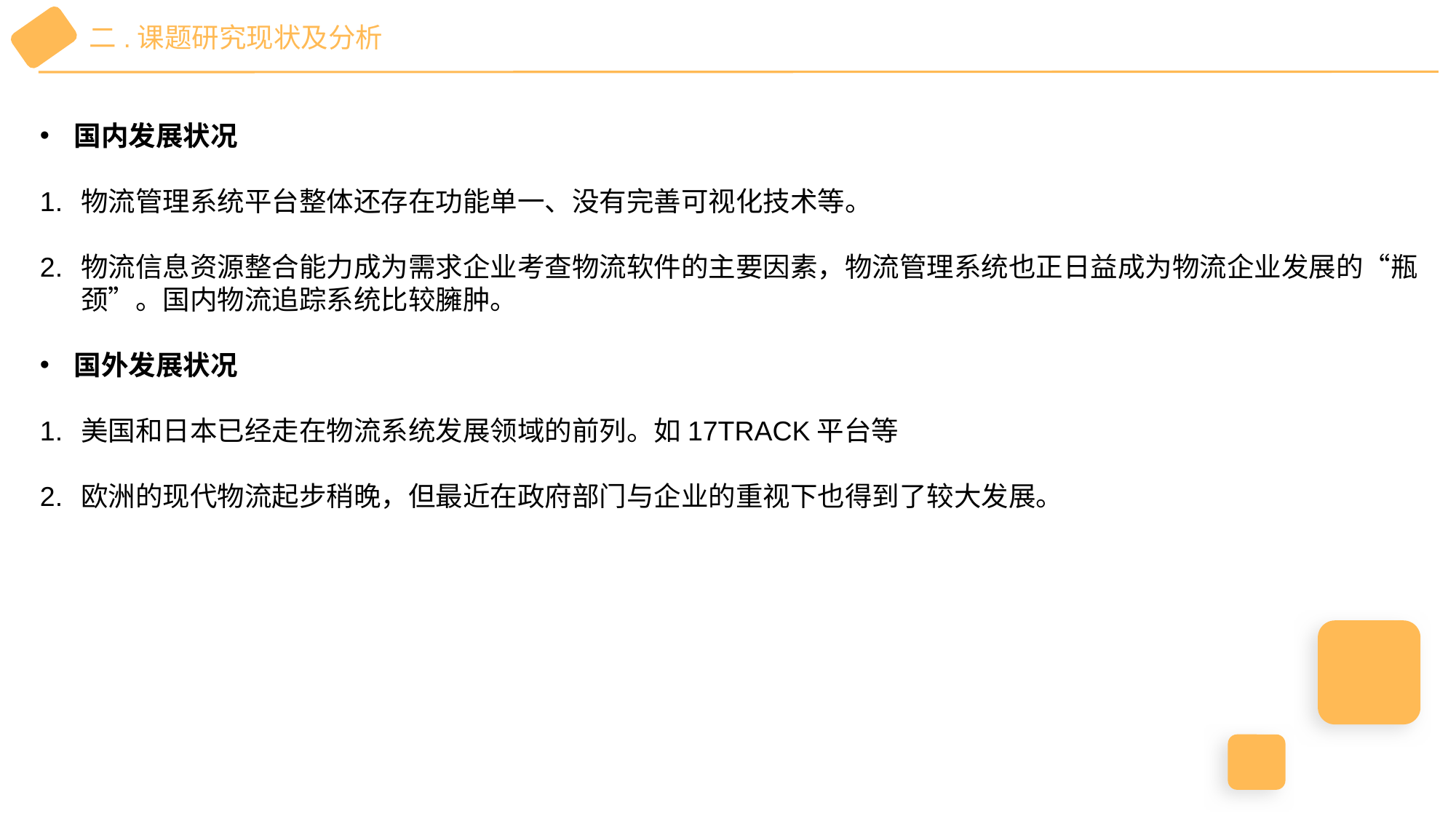

二.课题研究现状及分析

国内发展状况

物流管理系统平台整体还存在功能单一、没有完善可视化技术等。

物流信息资源整合能力成为需求企业考查物流软件的主要因素，物流管理系统也正日益成为物流企业发展的“瓶颈”。国内物流追踪系统比较臃肿。

国外发展状况

美国和日本已经走在物流系统发展领域的前列。如17TRACK平台等

欧洲的现代物流起步稍晚，但最近在政府部门与企业的重视下也得到了较大发展。